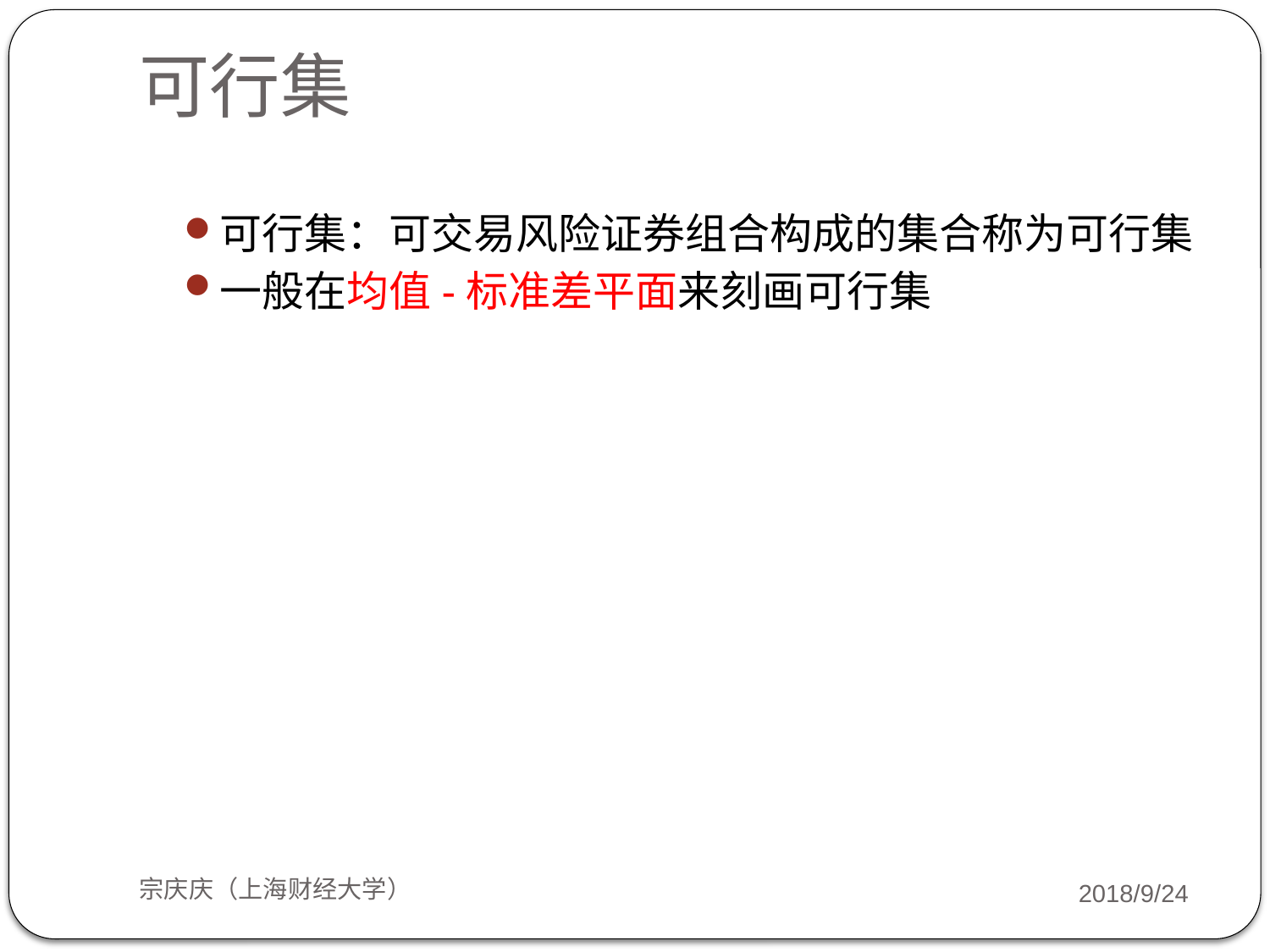

# 可行集
可行集：可交易风险证券组合构成的集合称为可行集
一般在均值-标准差平面来刻画可行集
宗庆庆（上海财经大学）
2018/9/24